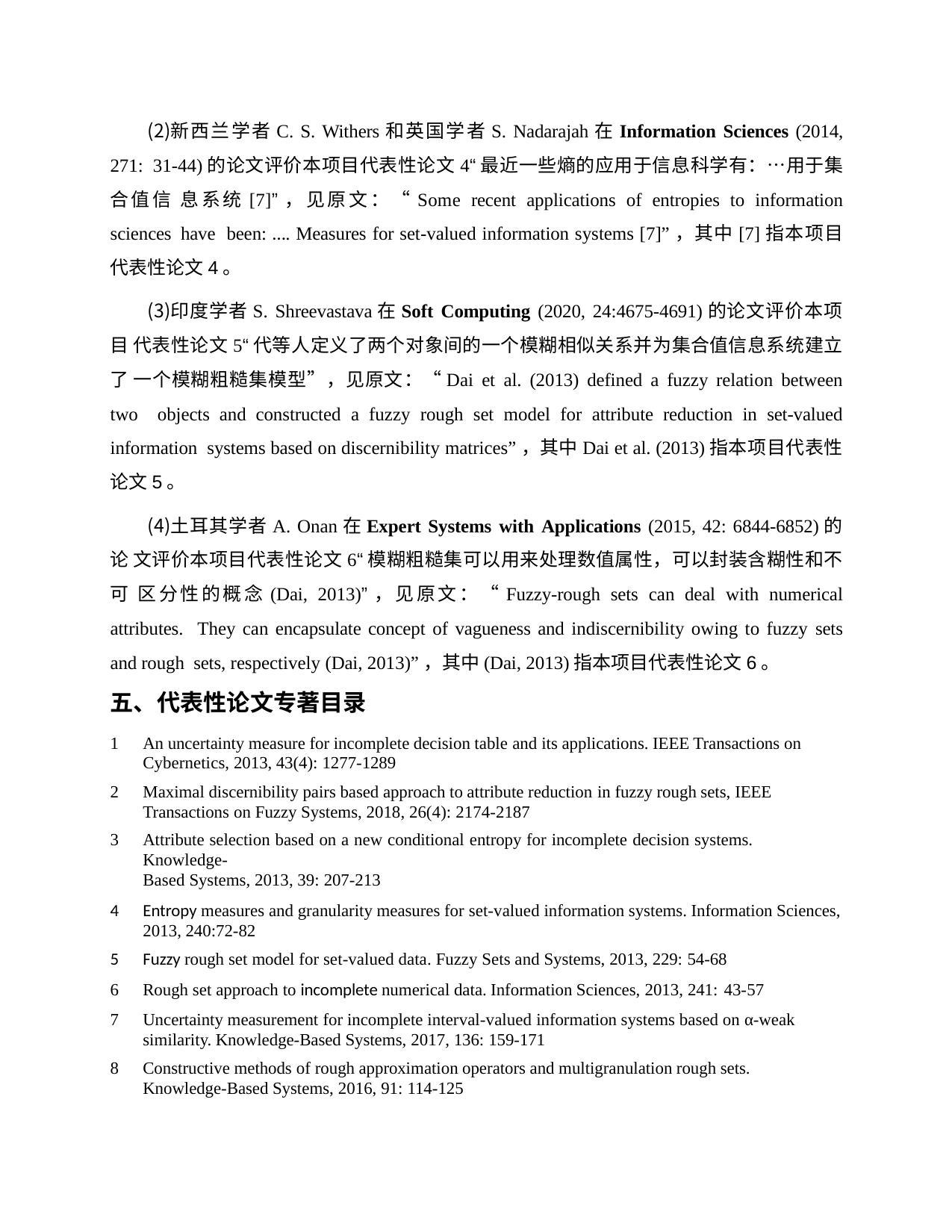

新西兰学者C. S. Withers和英国学者S. Nadarajah在Information Sciences (2014, 271:  31-44)的论文评价本项目代表性论文4“最近一些熵的应用于信息科学有：…用于集合值信 息系统[7]”，见原文：“Some recent applications of entropies to information sciences have  been: …. Measures for set-valued information systems [7]”，其中[7]指本项目代表性论文4。
印度学者S. Shreevastava在Soft Computing (2020, 24:4675-4691)的论文评价本项目 代表性论文5“代等人定义了两个对象间的一个模糊相似关系并为集合值信息系统建立了 一个模糊粗糙集模型”，见原文：“Dai et al. (2013) defined a fuzzy relation between two  objects and constructed a fuzzy rough set model for attribute reduction in set-valued information  systems based on discernibility matrices”，其中Dai et al. (2013)指本项目代表性论文5。
土耳其学者A. Onan在Expert Systems with Applications (2015, 42: 6844-6852)的论 文评价本项目代表性论文6“模糊粗糙集可以用来处理数值属性，可以封装含糊性和不可 区分性的概念(Dai, 2013)”，见原文：“Fuzzy-rough sets can deal with numerical attributes.  They can encapsulate concept of vagueness and indiscernibility owing to fuzzy sets and rough  sets, respectively (Dai, 2013)”，其中(Dai, 2013)指本项目代表性论文6。
五、代表性论文专著目录
An uncertainty measure for incomplete decision table and its applications. IEEE Transactions on  Cybernetics, 2013, 43(4): 1277-1289
Maximal discernibility pairs based approach to attribute reduction in fuzzy rough sets, IEEE  Transactions on Fuzzy Systems, 2018, 26(4): 2174-2187
Attribute selection based on a new conditional entropy for incomplete decision systems. Knowledge-
Based Systems, 2013, 39: 207-213
Entropy measures and granularity measures for set-valued information systems. Information Sciences,  2013, 240:72-82
Fuzzy rough set model for set-valued data. Fuzzy Sets and Systems, 2013, 229: 54-68
Rough set approach to incomplete numerical data. Information Sciences, 2013, 241: 43-57
Uncertainty measurement for incomplete interval-valued information systems based on α-weak  similarity. Knowledge-Based Systems, 2017, 136: 159-171
Constructive methods of rough approximation operators and multigranulation rough sets.  Knowledge-Based Systems, 2016, 91: 114-125
2